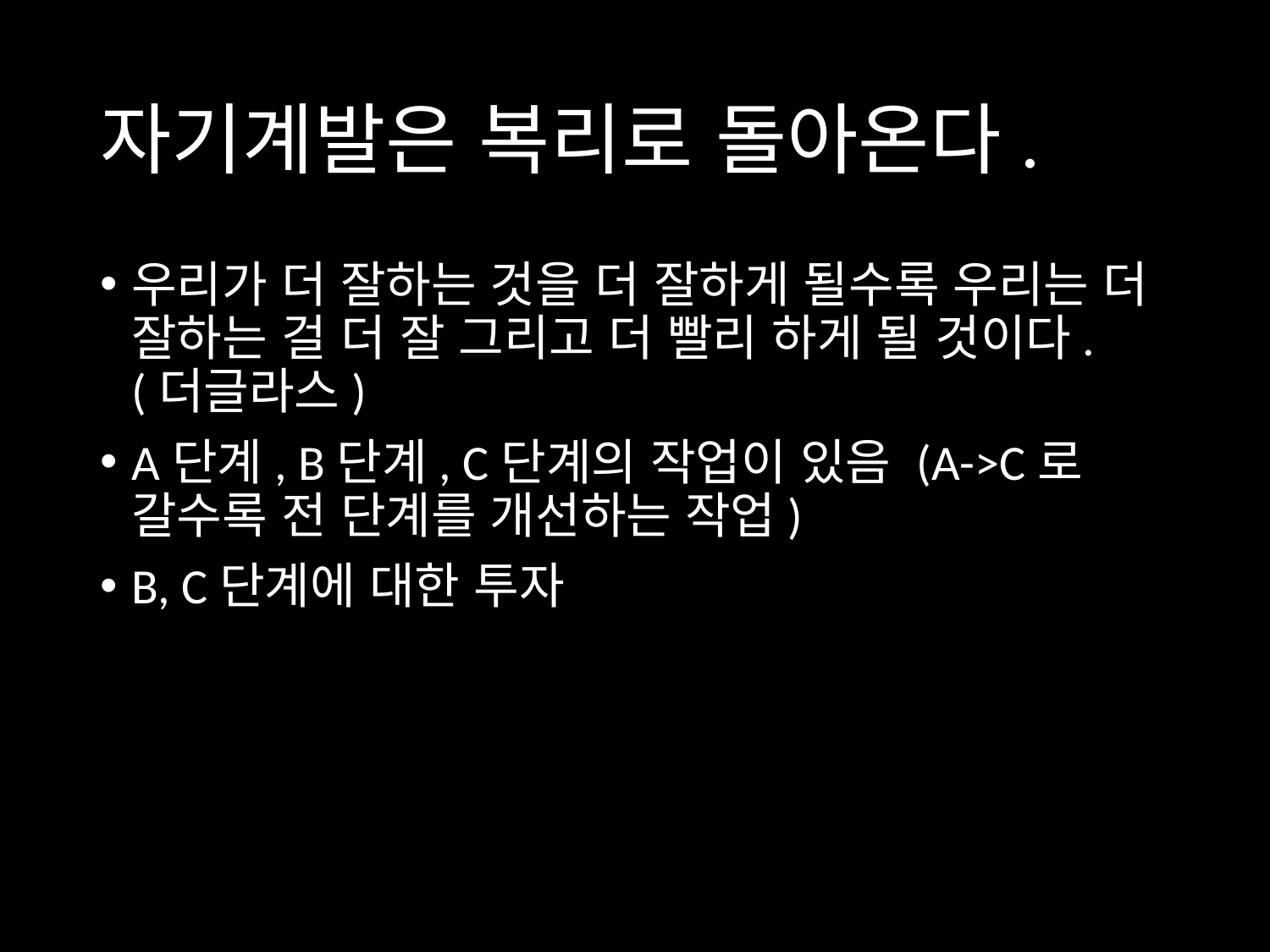

# 자기계발은 복리로 돌아온다.
우리가 더 잘하는 것을 더 잘하게 될수록 우리는 더 잘하는 걸 더 잘 그리고 더 빨리 하게 될 것이다. (더글라스)
A단계, B단계, C단계의 작업이 있음 (A->C로 갈수록 전 단계를 개선하는 작업)
B, C단계에 대한 투자